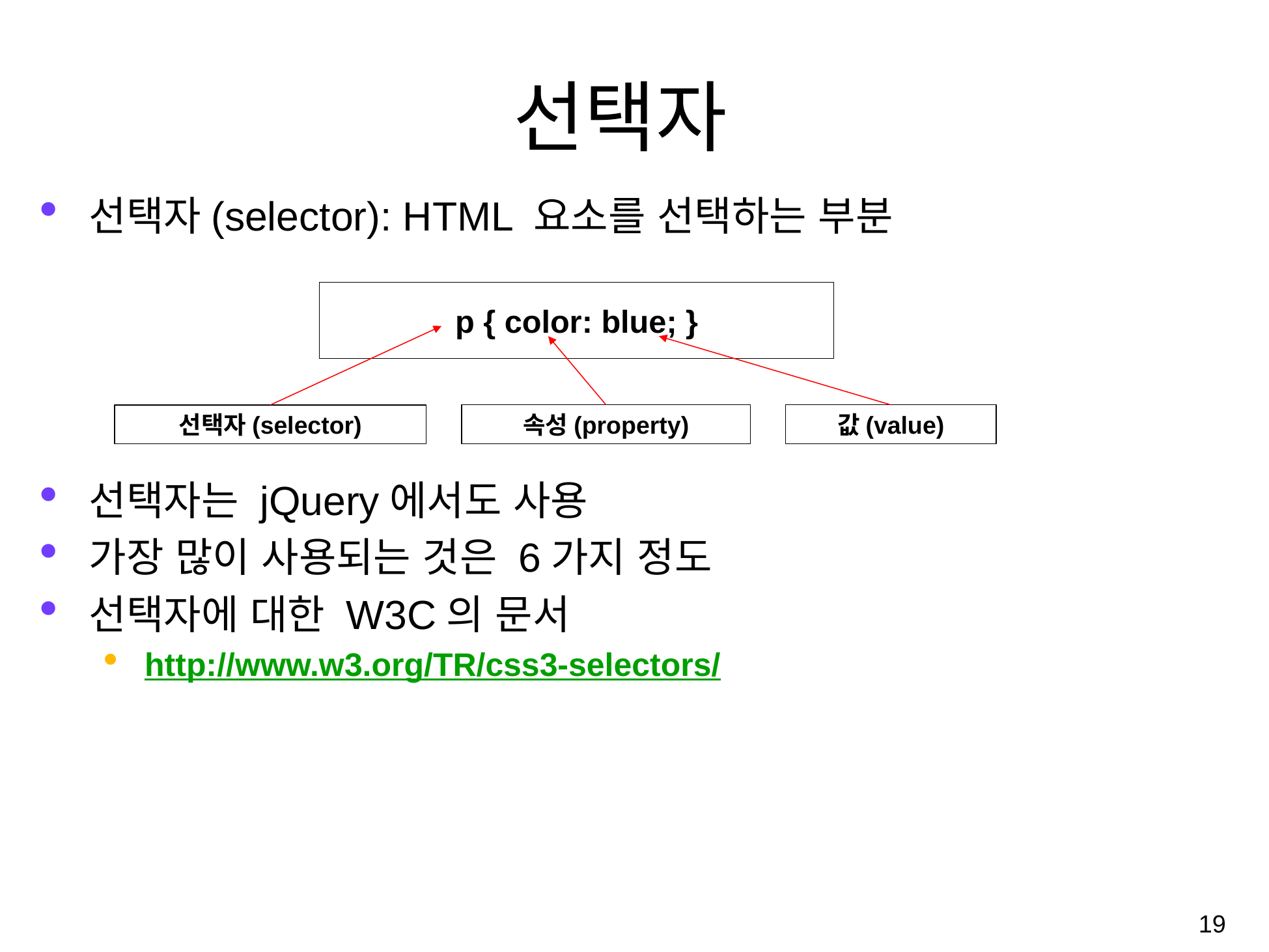

# 선택자
선택자(selector): HTML 요소를 선택하는 부분

선택자는 jQuery에서도 사용
가장 많이 사용되는 것은 6가지 정도
선택자에 대한 W3C의 문서
http://www.w3.org/TR/css3-selectors/

p { color: blue; }
속성(property)
값(value)
선택자(selector)
19